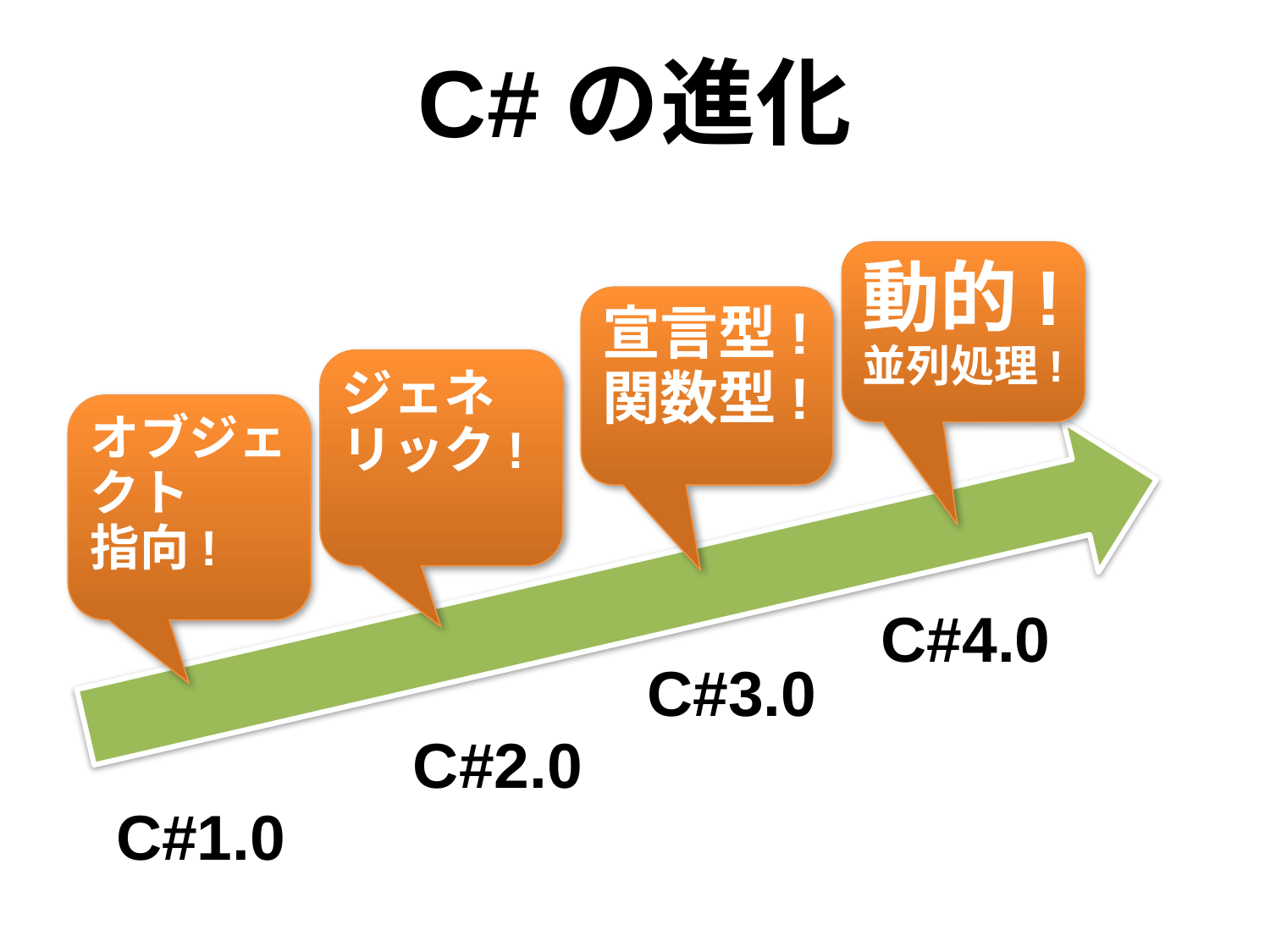

# C#の進化

動的!
並列処理!
宣言型!
関数型!
ジェネリック!
オブジェクト
指向!
C#4.0
C#3.0
C#2.0
C#1.0